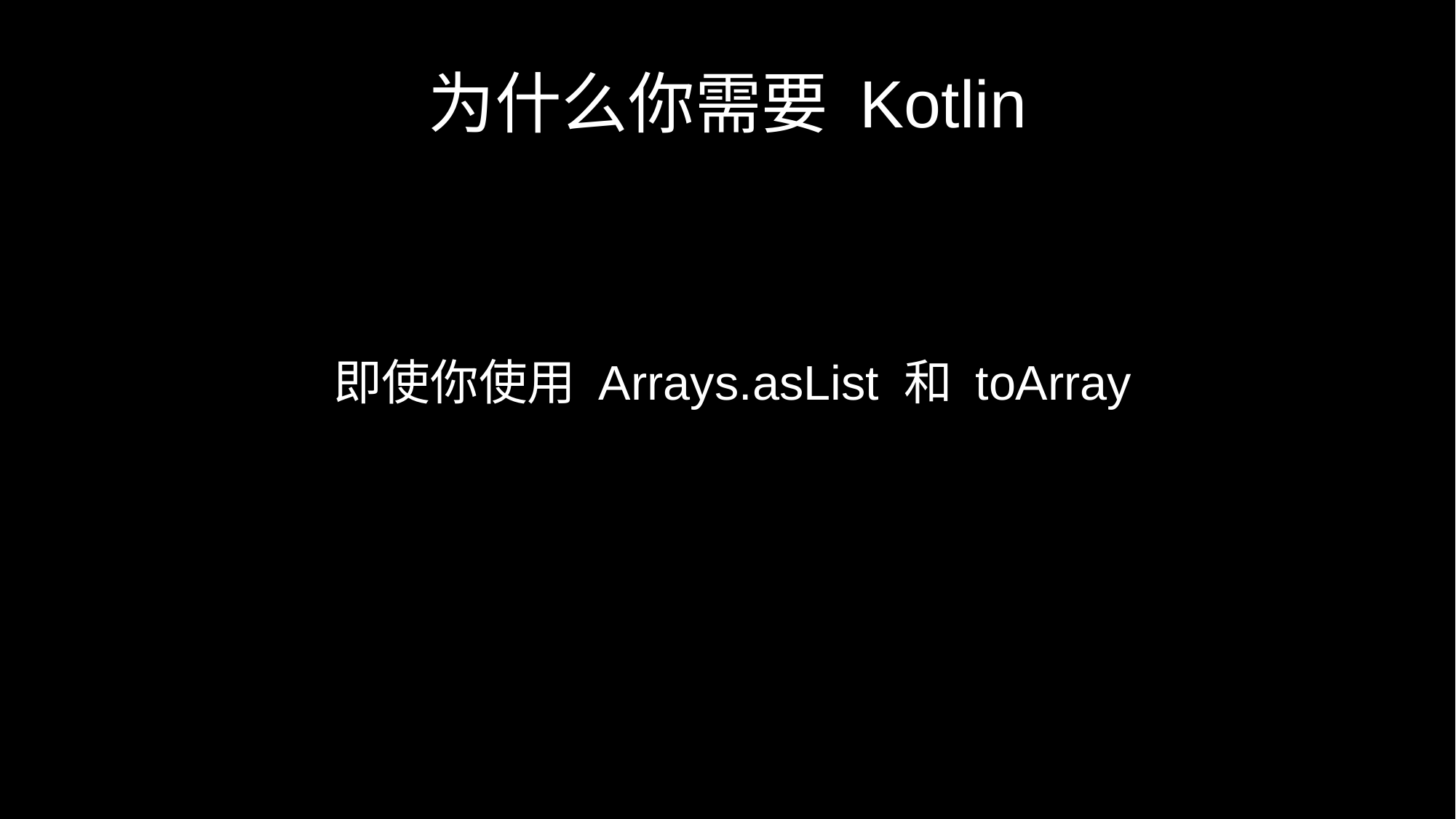

# 为什么你需要 Kotlin
即使你使用 Arrays.asList 和 toArray